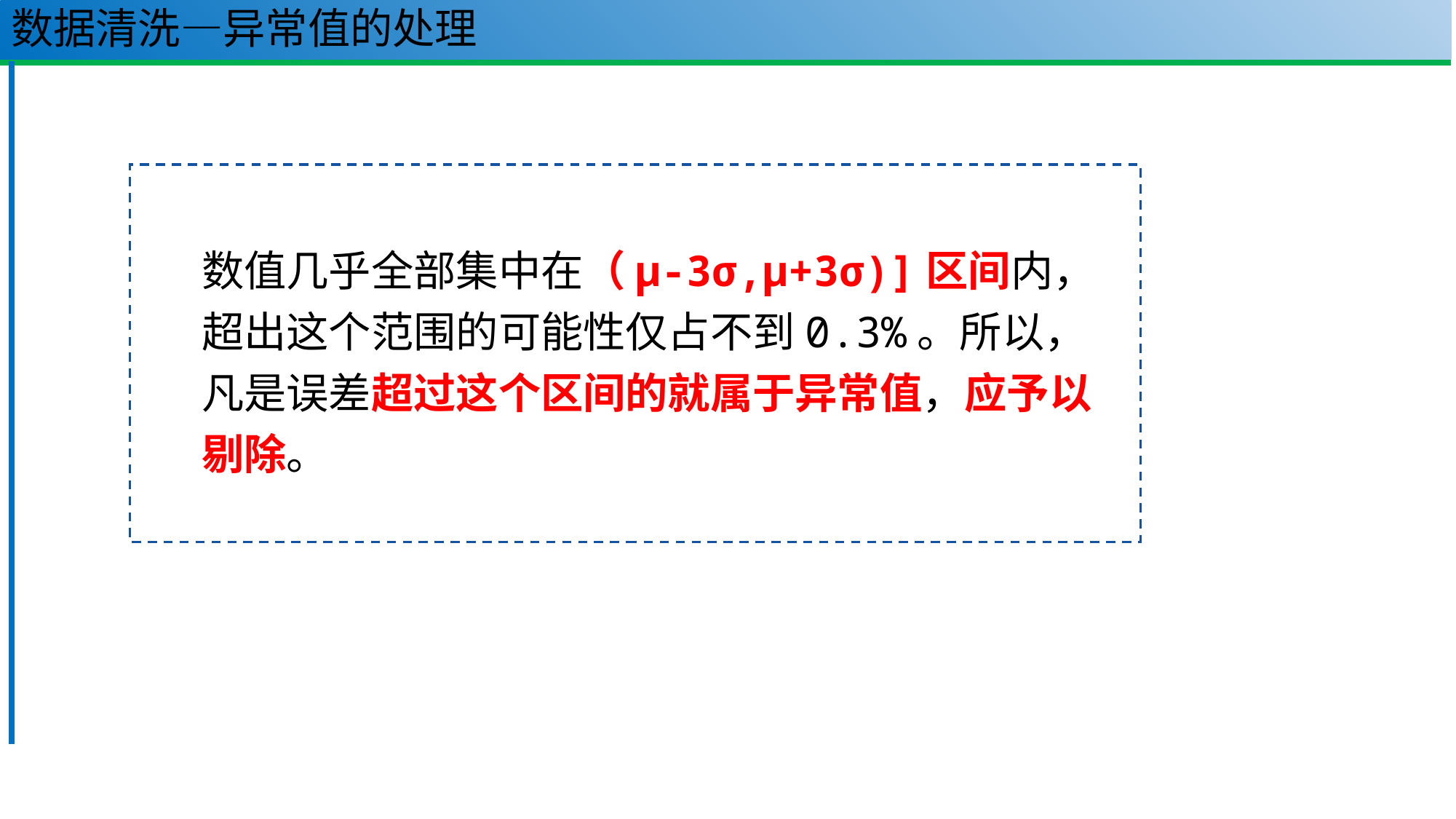

# 数据清洗—异常值的处理

数值几乎全部集中在（μ-3σ,μ+3σ)]区间内，超出这个范围的可能性仅占不到0.3%。所以，凡是误差超过这个区间的就属于异常值，应予以剔除。